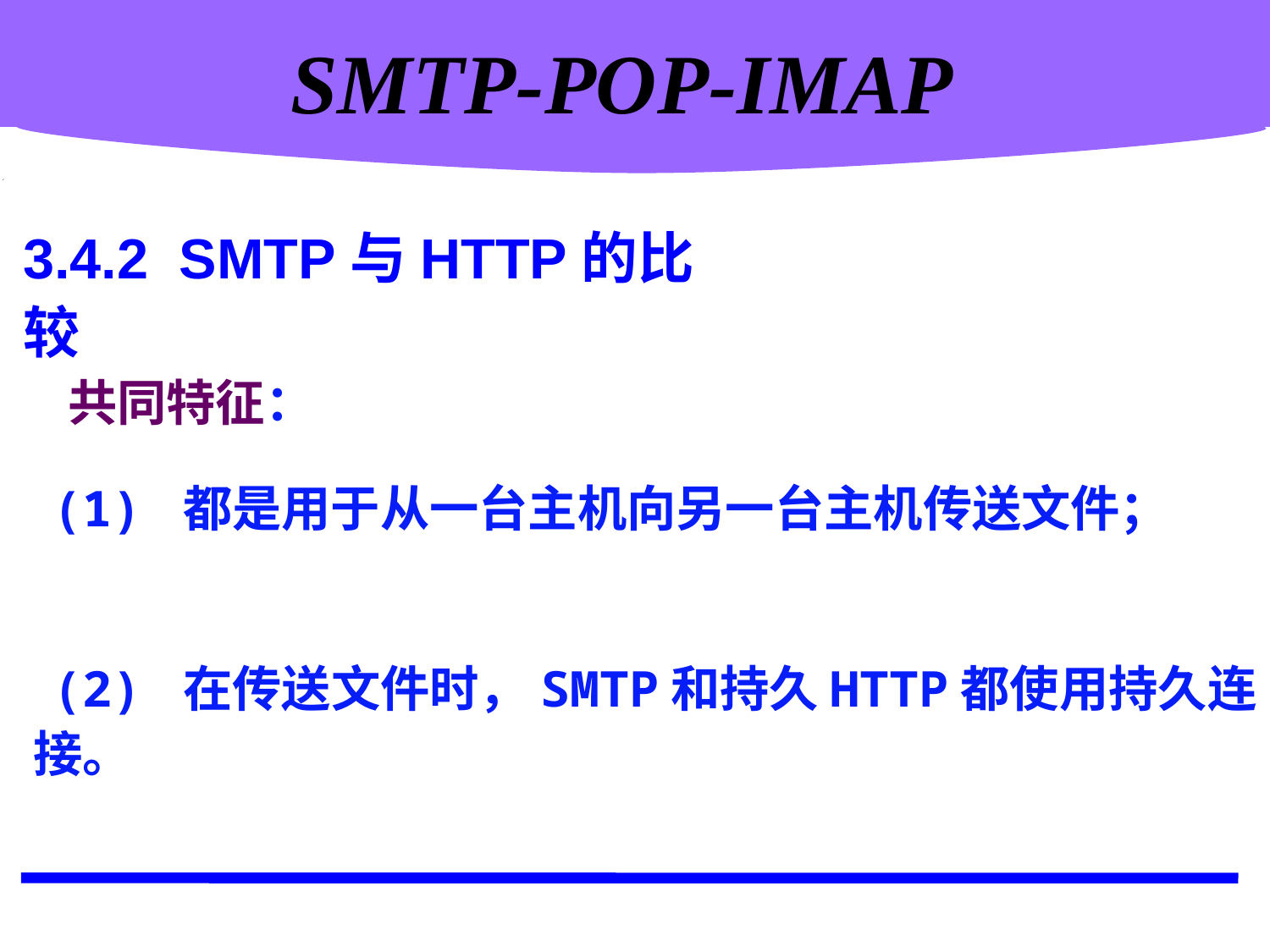

计算机网络概述
SMTP-POP-IMAP

3.4.2  SMTP与HTTP的比较
  共同特征：
  (1) 都是用于从一台主机向另一台主机传送文件；
  (2) 在传送文件时，SMTP和持久HTTP都使用持久连接。